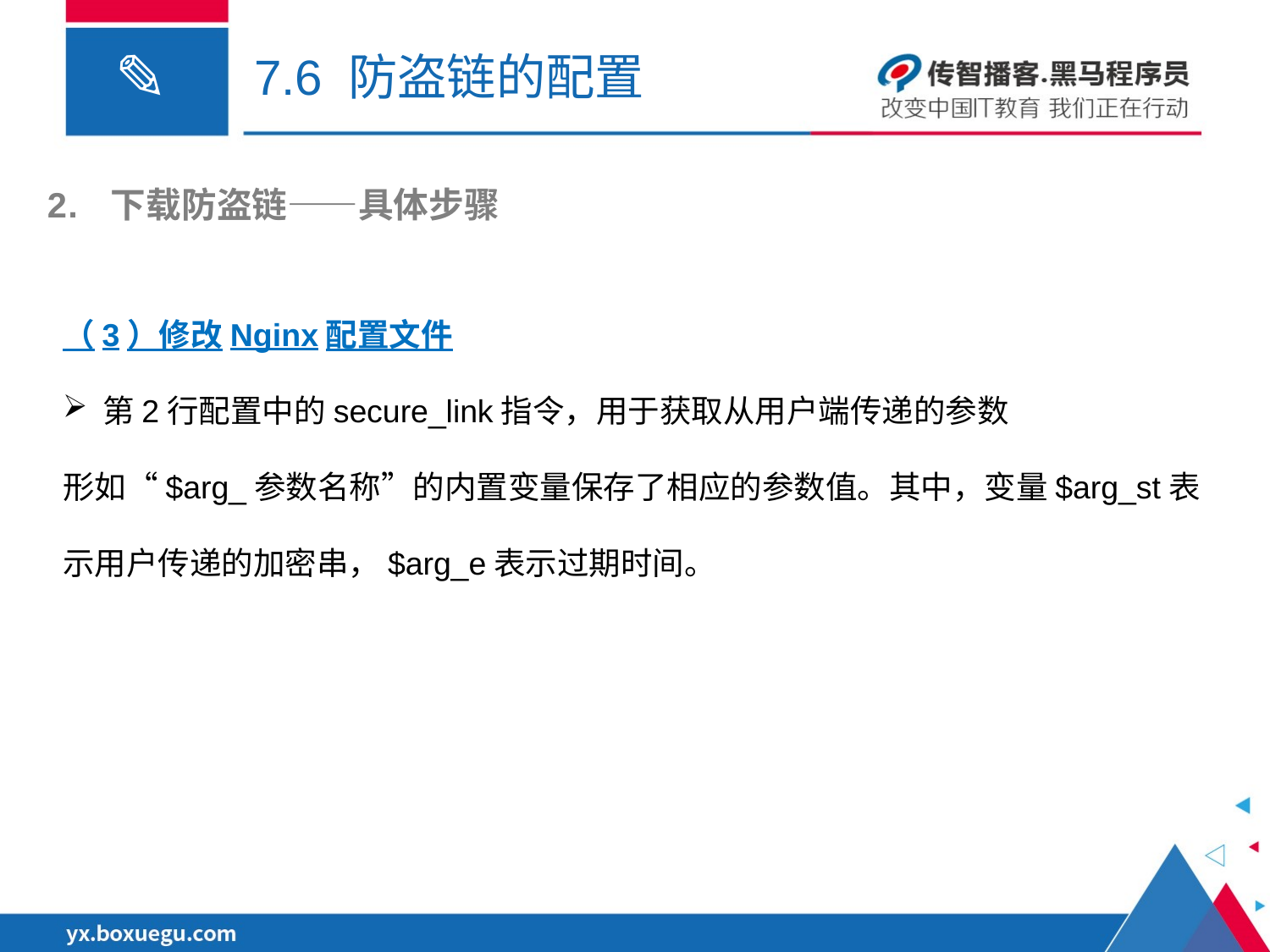

# 7.6 防盗链的配置
下载防盗链——具体步骤
（3）修改Nginx配置文件
第2行配置中的secure_link指令，用于获取从用户端传递的参数
形如“$arg_参数名称”的内置变量保存了相应的参数值。其中，变量$arg_st表示用户传递的加密串，$arg_e表示过期时间。